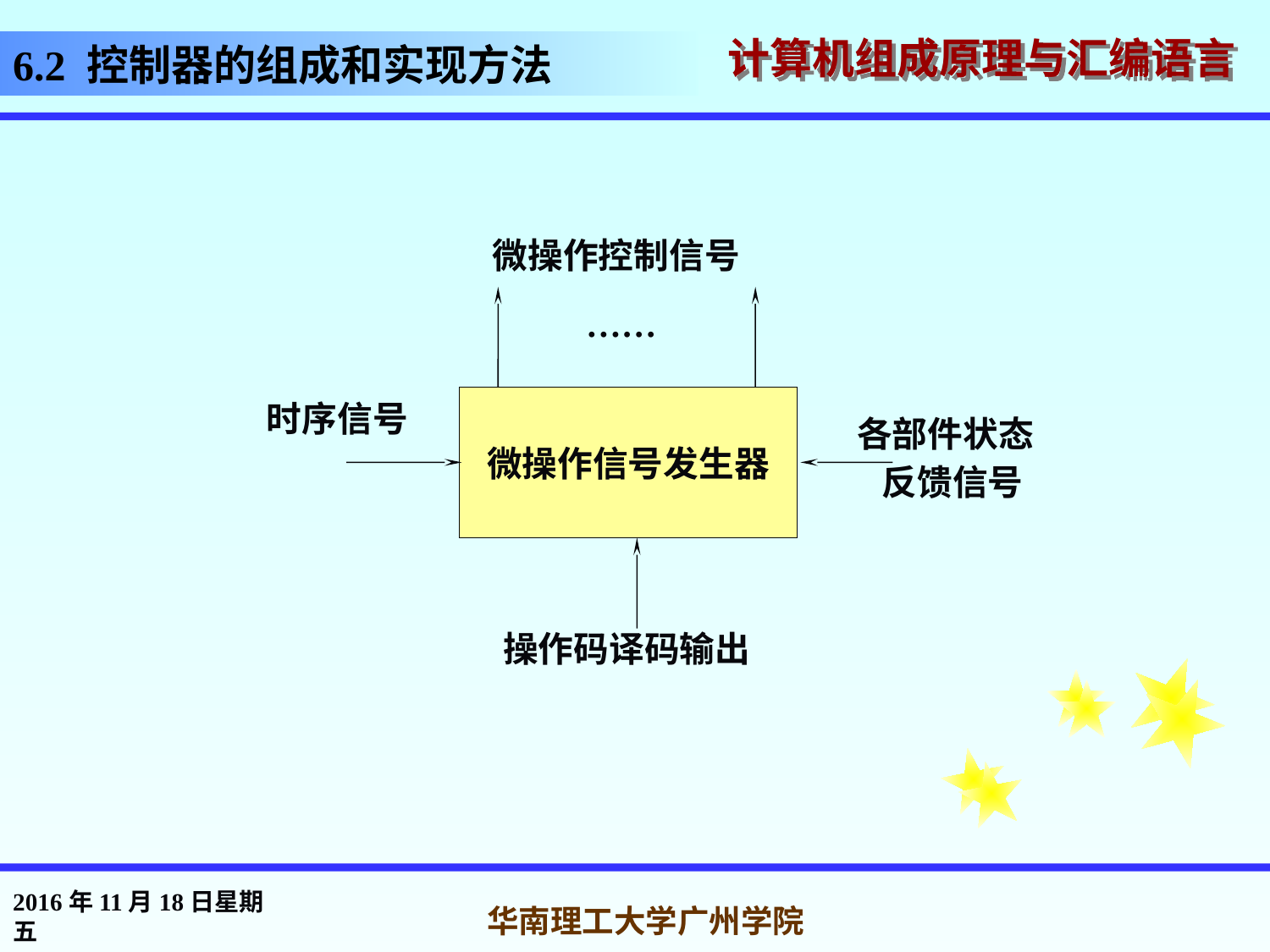

# 6.2 控制器的组成和实现方法
微操作控制信号

……
微操作信号发生器
时序信号
各部件状态
  反馈信号

操作码译码输出
2016年11月18日星期五
华南理工大学广州学院